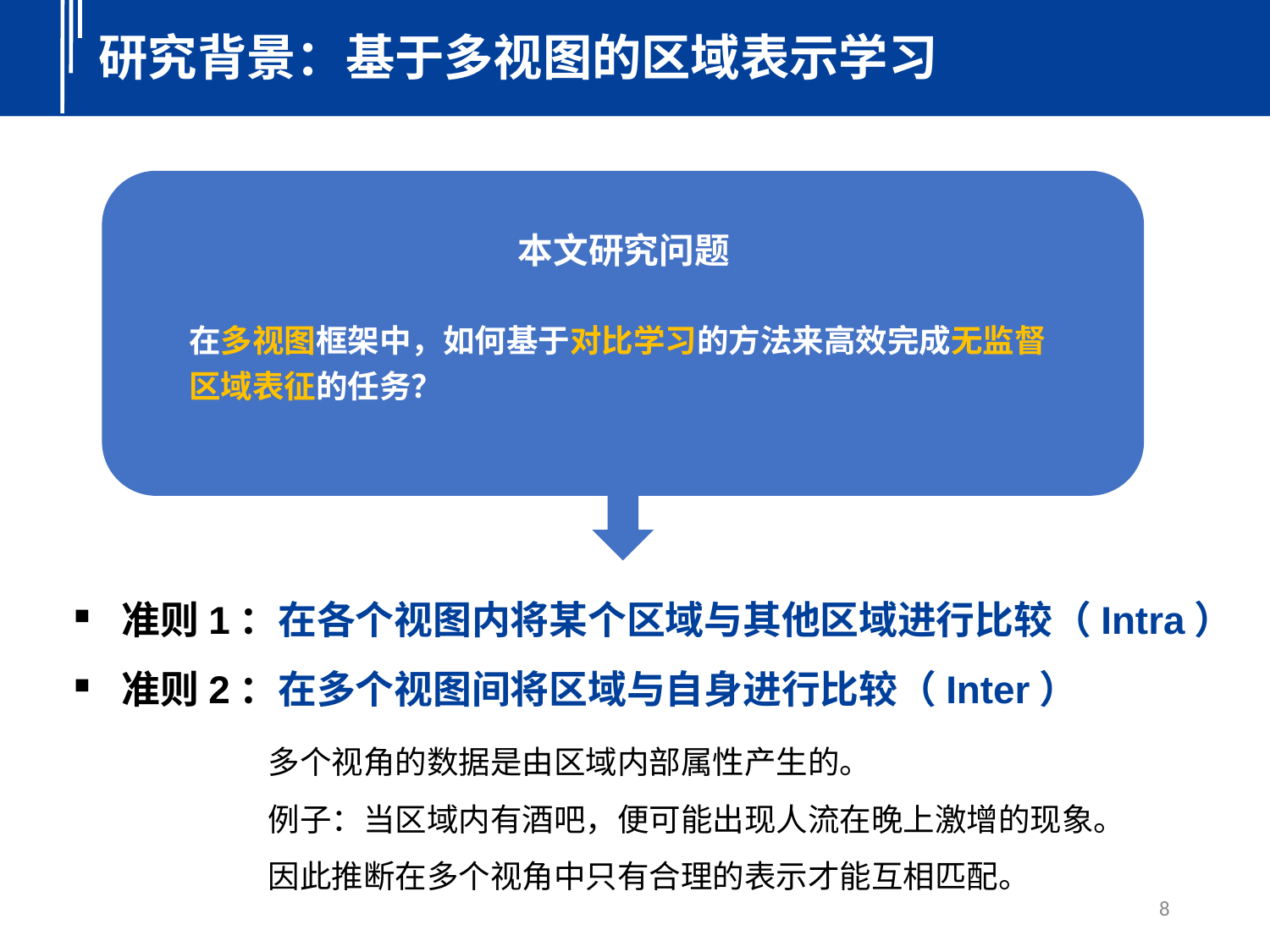

研究背景：基于多视图的区域表示学习

本文研究问题

在多视图框架中，如何基于对比学习的方法来高效完成无监督区域表征的任务？

准则1：在各个视图内将某个区域与其他区域进行比较（Intra）
准则2：在多个视图间将区域与自身进行比较（Inter）
多个视角的数据是由区域内部属性产生的。
例子：当区域内有酒吧，便可能出现人流在晚上激增的现象。
因此推断在多个视角中只有合理的表示才能互相匹配。
8